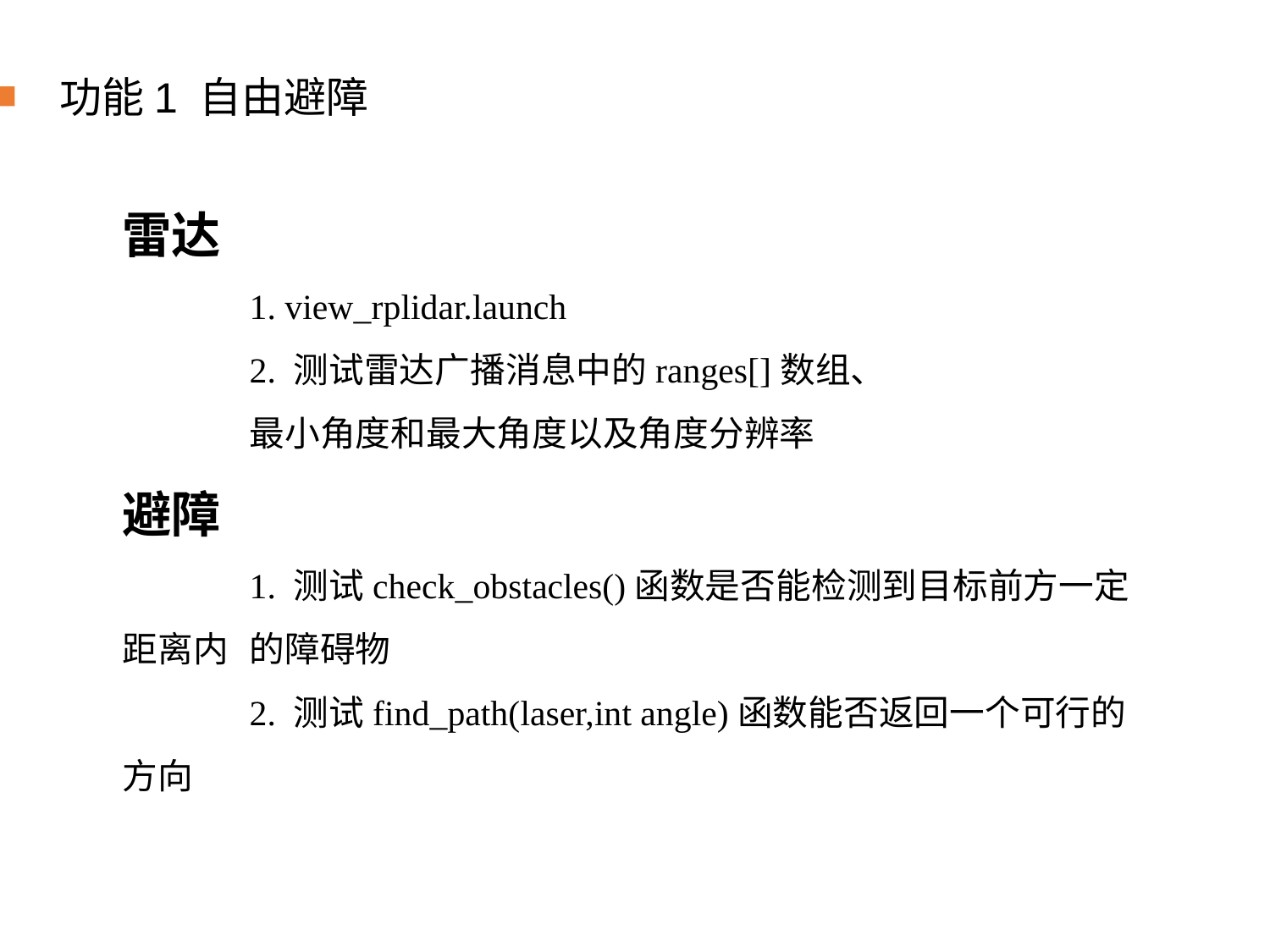

功能1 自由避障

雷达
	1. view_rplidar.launch
	2. 测试雷达广播消息中的ranges[]数组、
	最小角度和最大角度以及角度分辨率
避障
	1. 测试check_obstacles()函数是否能检测到目标前方一定距离内	的障碍物
	2. 测试find_path(laser,int angle)函数能否返回一个可行的方向